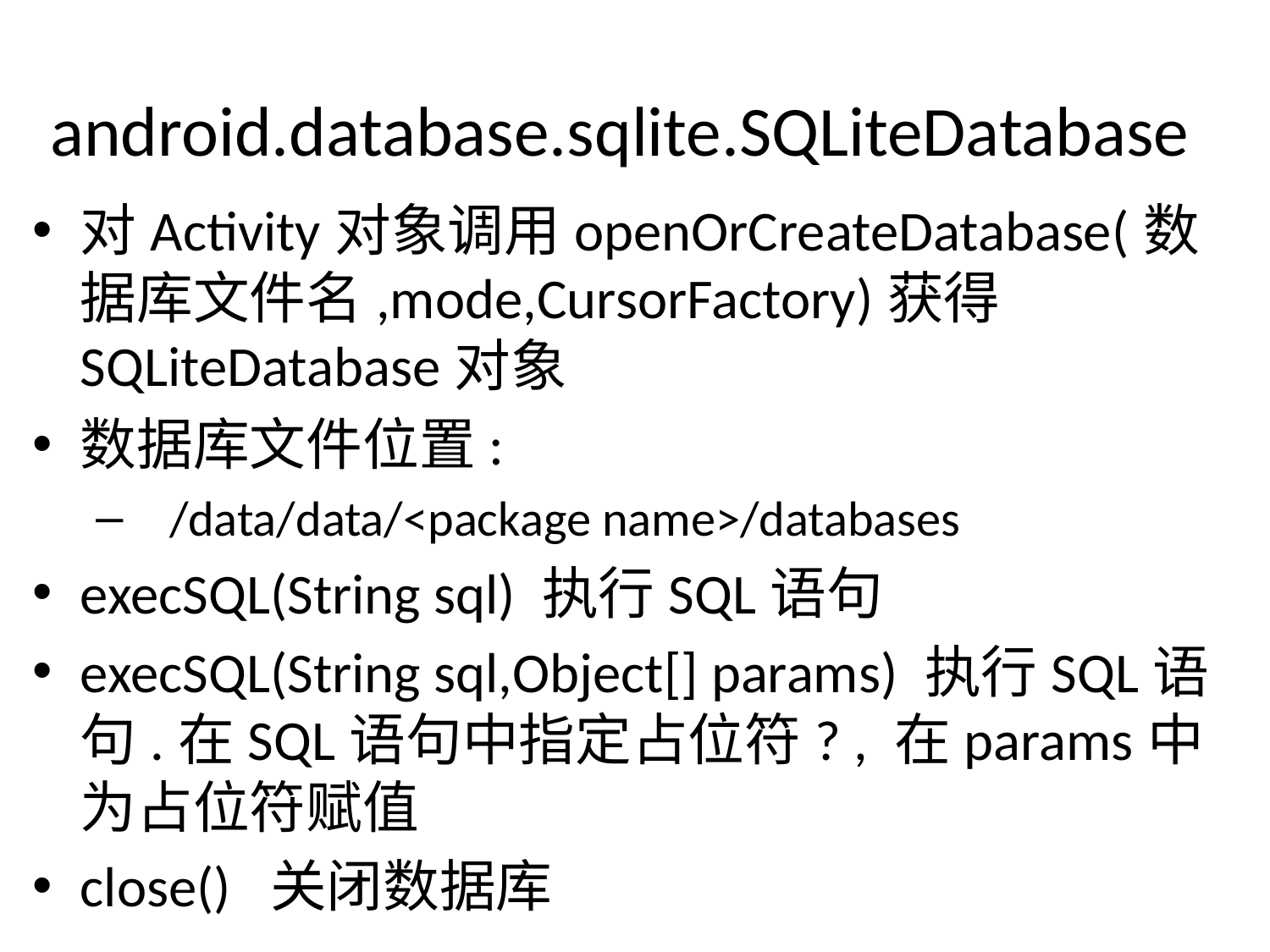

# android.database.sqlite.SQLiteDatabase
对Activity对象调用openOrCreateDatabase(数据库文件名,mode,CursorFactory)获得SQLiteDatabase对象
数据库文件位置:
   /data/data/<package name>/databases
execSQL(String sql) 执行SQL语句
execSQL(String sql,Object[] params) 执行SQL语句.在SQL语句中指定占位符? , 在params中为占位符赋值
close()  关闭数据库